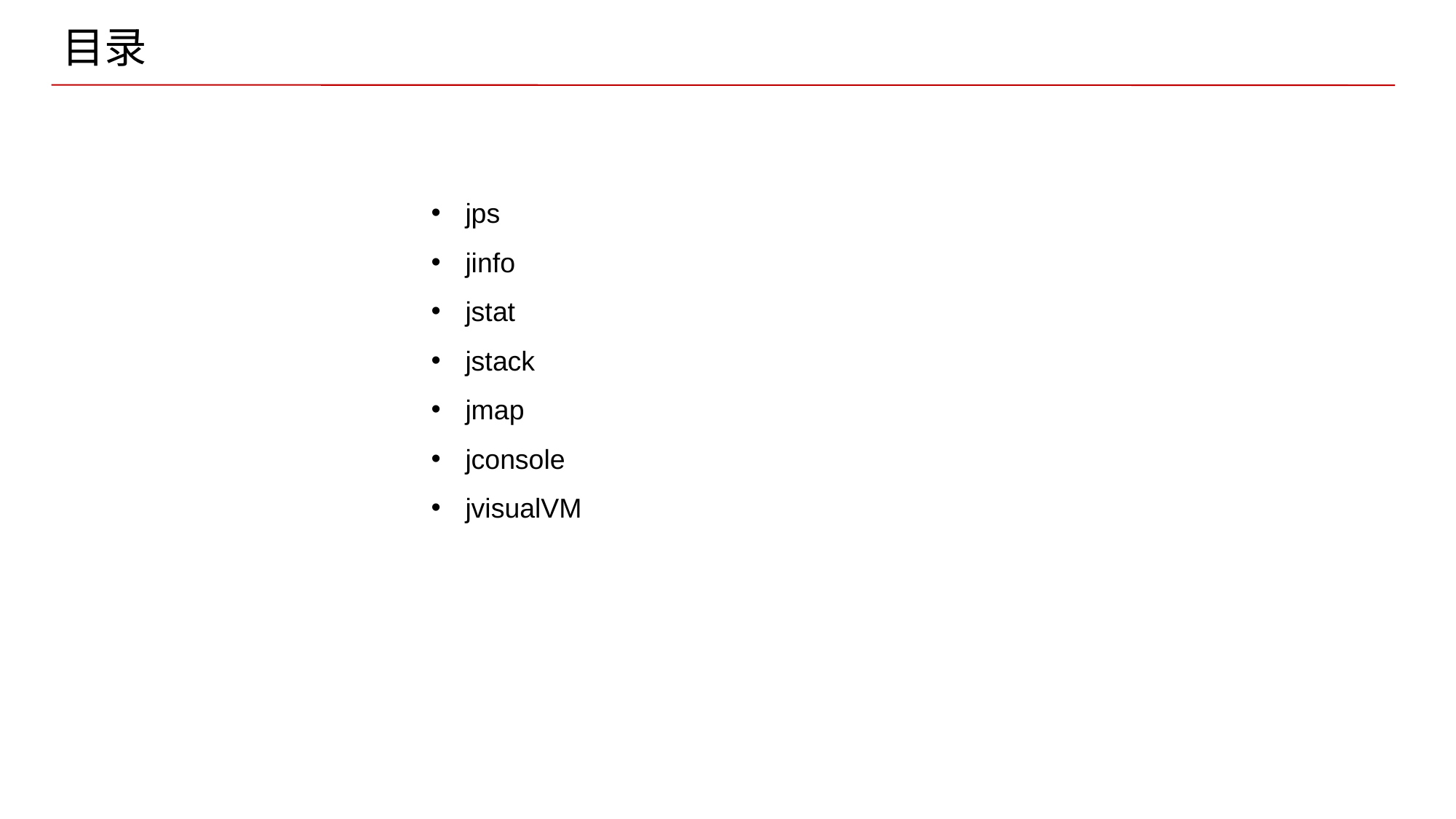

目录
jps
jinfo
jstat
jstack
jmap
jconsole
jvisualVM